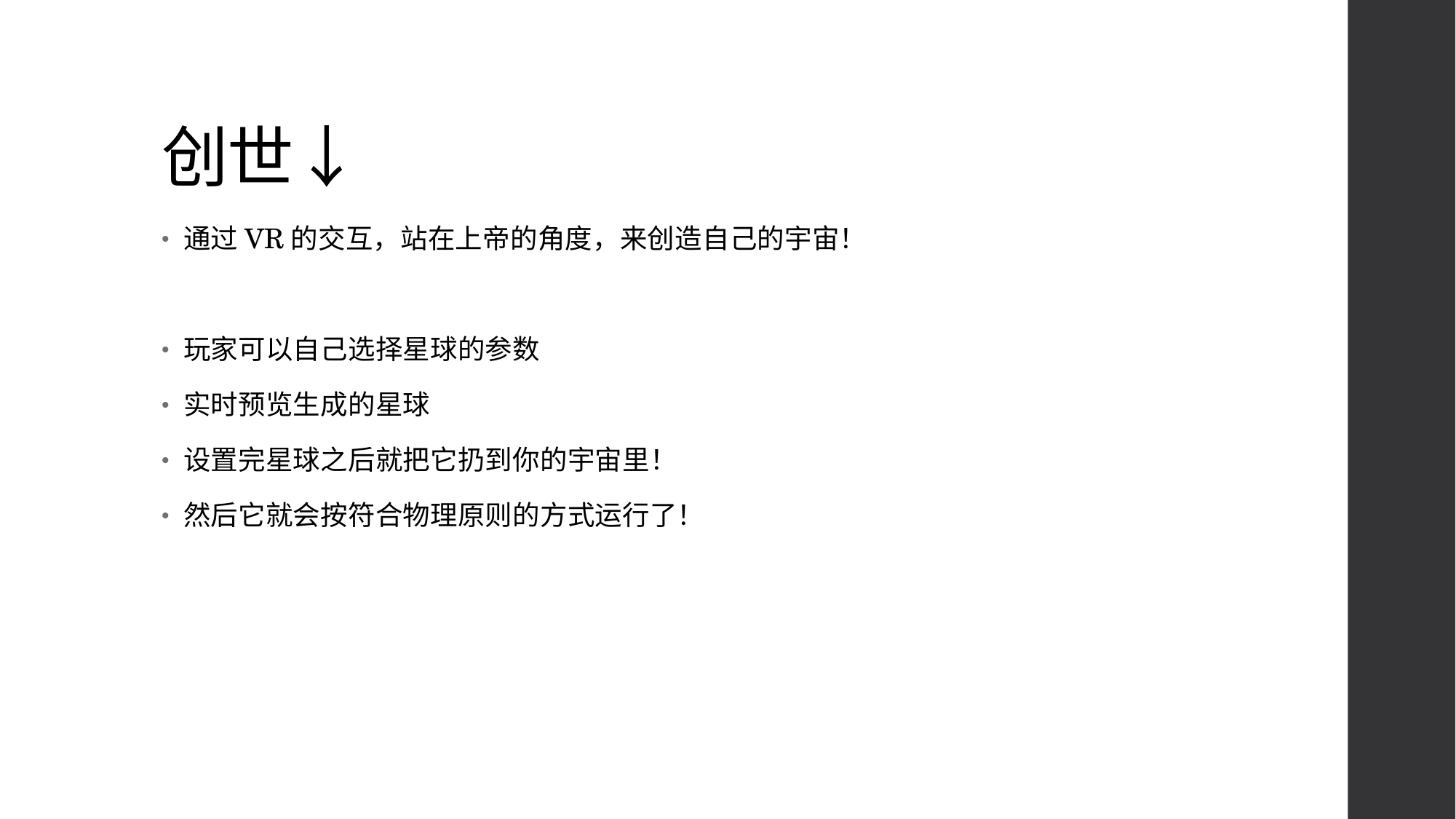

# 创世↓
通过VR的交互，站在上帝的角度，来创造自己的宇宙！

玩家可以自己选择星球的参数
实时预览生成的星球
设置完星球之后就把它扔到你的宇宙里！
然后它就会按符合物理原则的方式运行了！